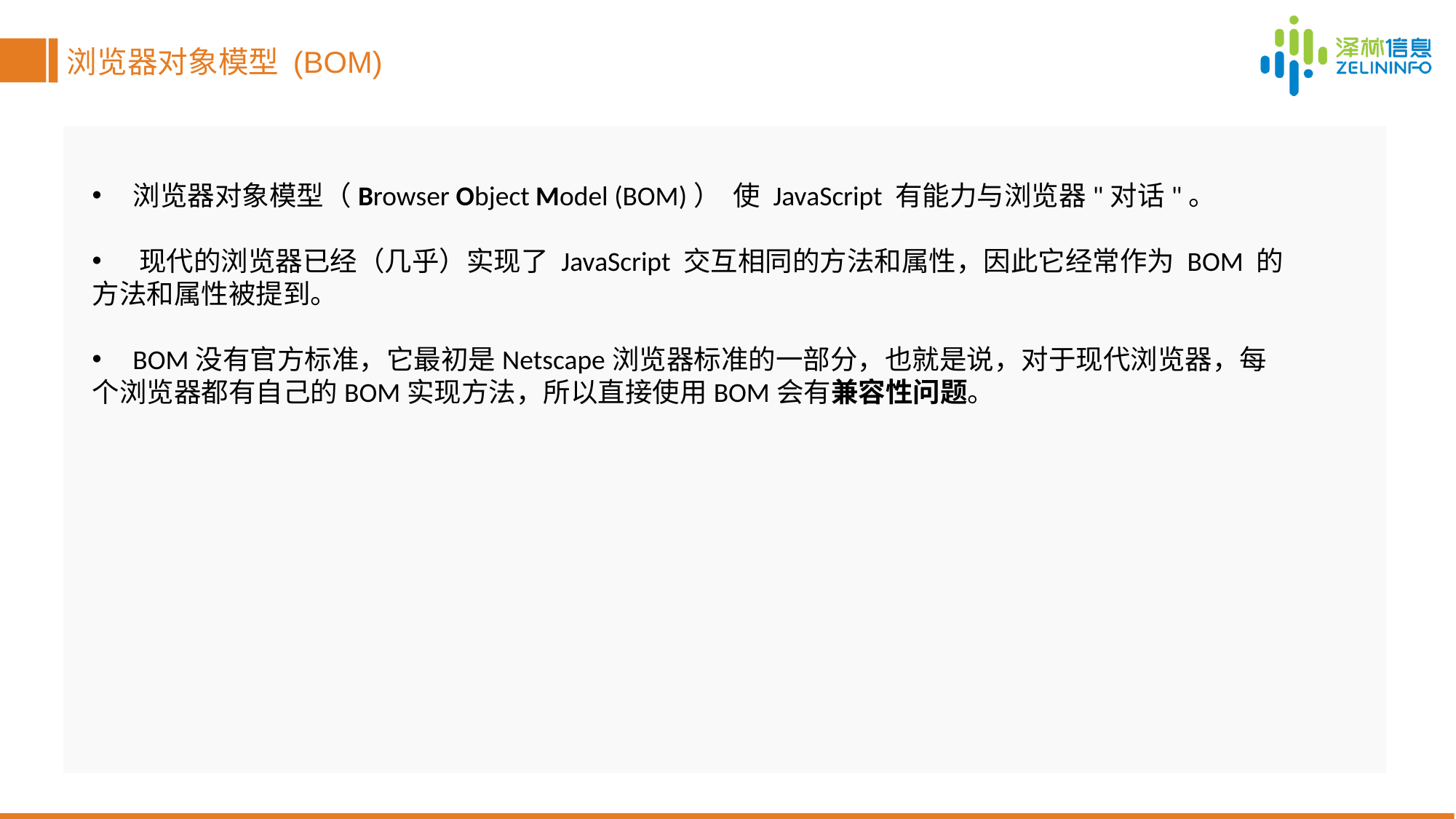

浏览器对象模型 (BOM)

浏览器对象模型（Browser Object Model (BOM)）  使 JavaScript 有能力与浏览器"对话"。

     现代的浏览器已经（几乎）实现了 JavaScript 交互相同的方法和属性，因此它经常作为 BOM 的方法和属性被提到。

     BOM没有官方标准，它最初是Netscape浏览器标准的一部分，也就是说，对于现代浏览器，每个浏览器都有自己的BOM实现方法，所以直接使用BOM会有兼容性问题。